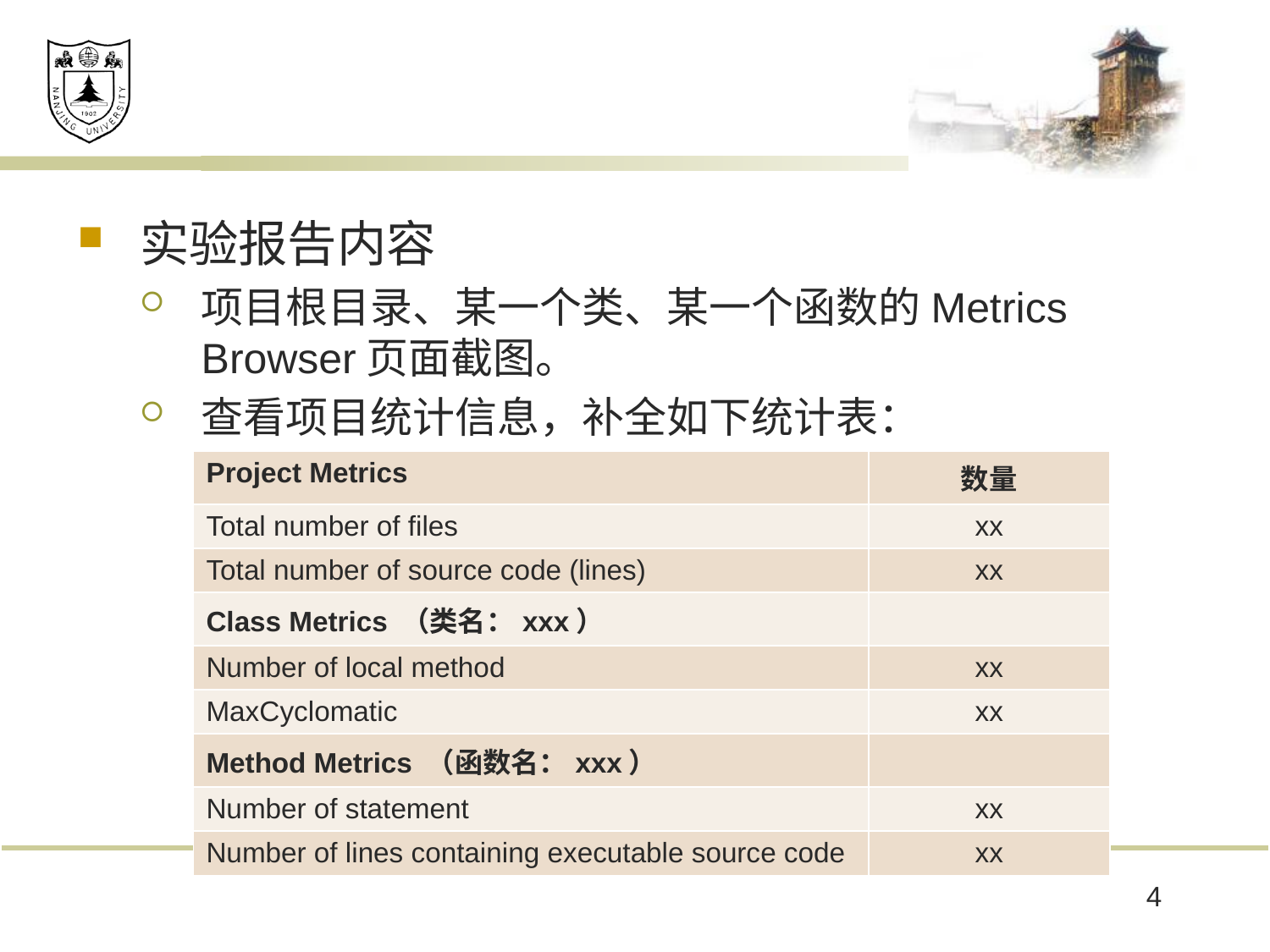

#
实验报告内容
项目根目录、某一个类、某一个函数的Metrics Browser页面截图。
查看项目统计信息，补全如下统计表：

| Project Metrics | 数量 |
| --- | --- |
| Total number of files | xx |
| Total number of source code (lines) | xx |
| Class Metrics （类名：xxx） |  |
| Number of local method | xx |
| MaxCyclomatic | xx |
| Method Metrics （函数名：xxx） |  |
| Number of statement | xx |
| Number of lines containing executable source code | xx |
4